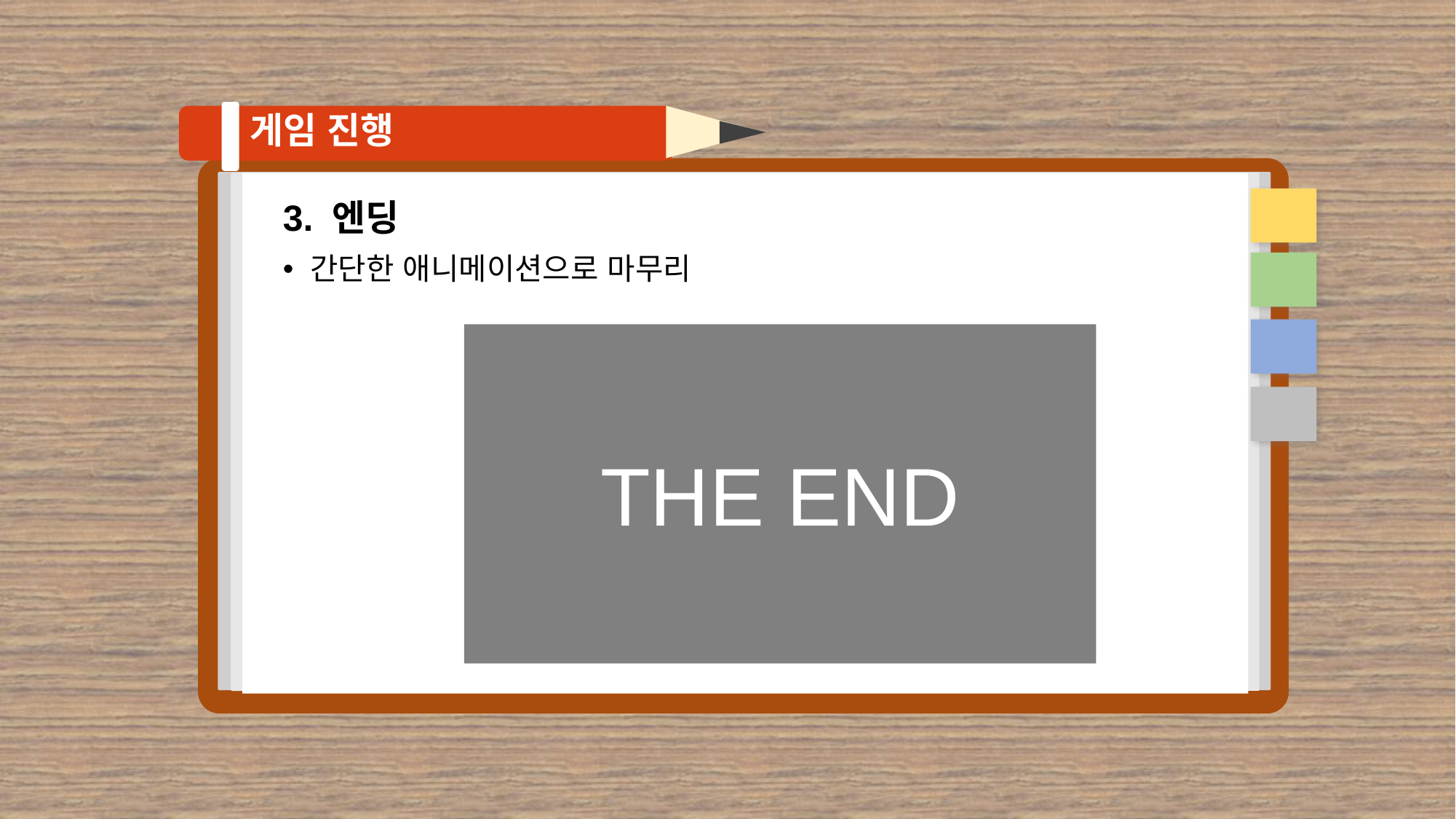

# 게임 진행

3. 엔딩
간단한 애니메이션으로 마무리

THE END